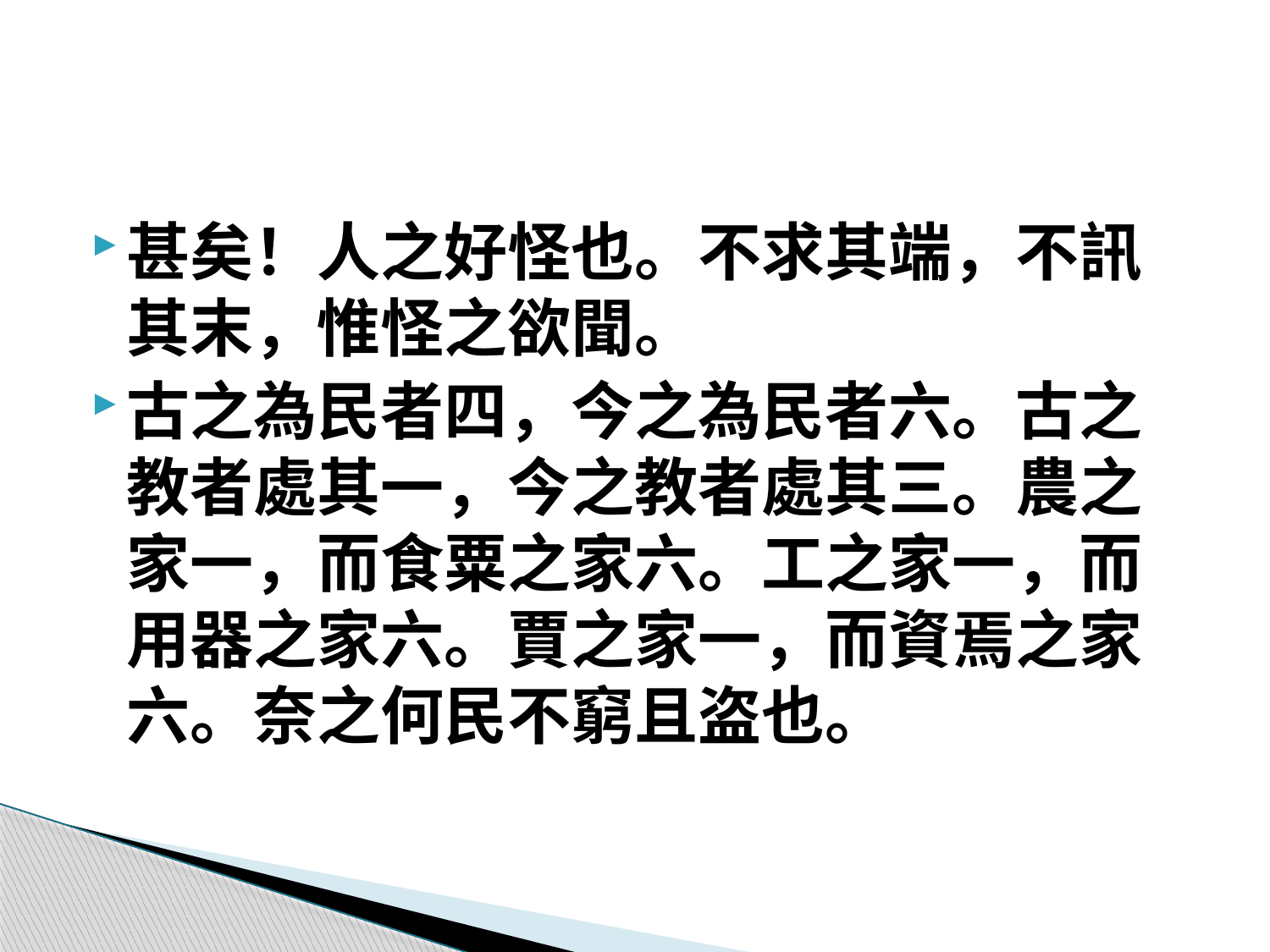

#
甚矣！人之好怪也。不求其端，不訊其末，惟怪之欲聞。
古之為民者四，今之為民者六。古之教者處其一，今之教者處其三。農之家一，而食粟之家六。工之家一，而用器之家六。賈之家一，而資焉之家六。奈之何民不窮且盗也。